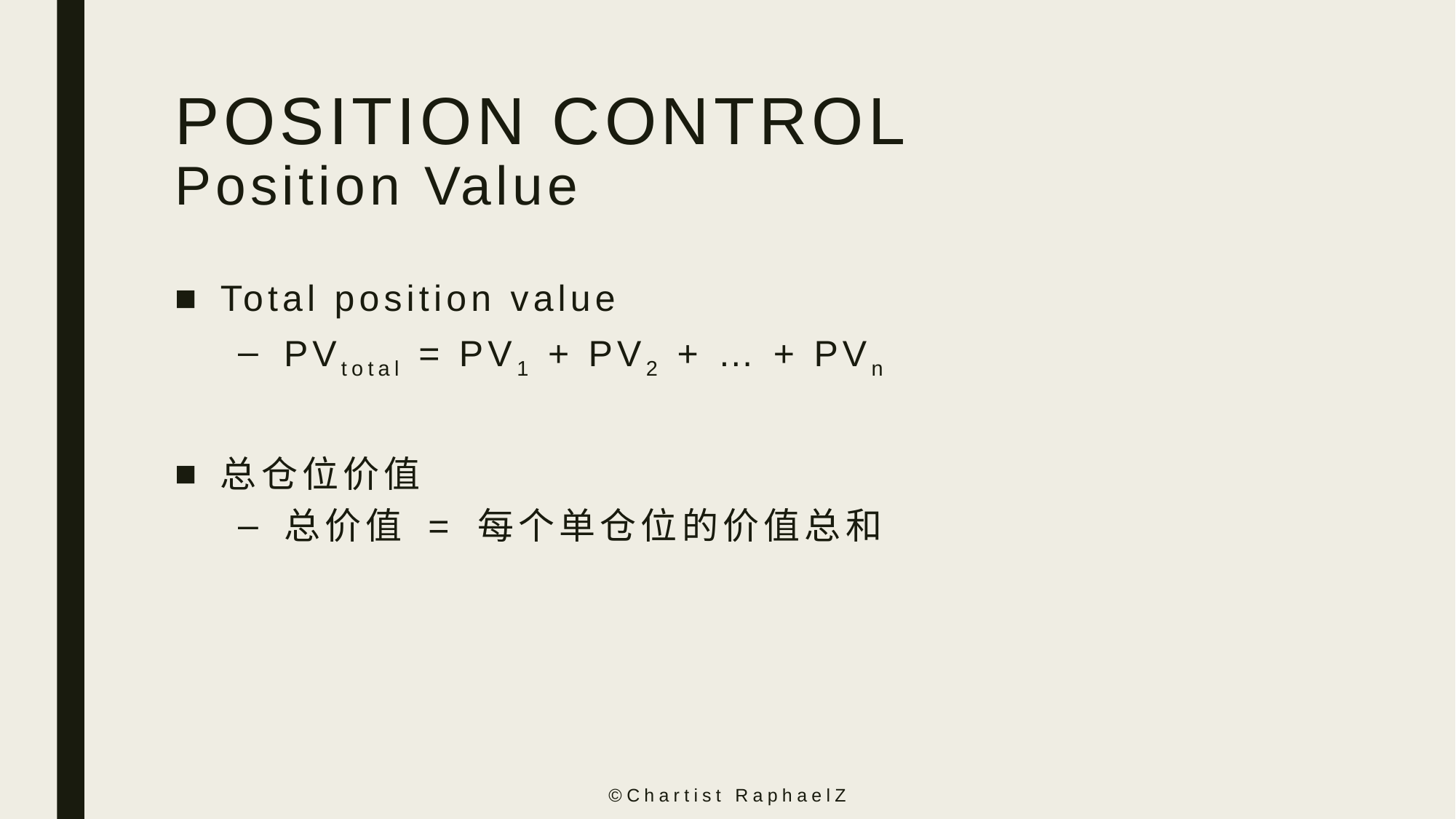

# POSITION CONTROL Position Value
Total position value
PVtotal = PV1 + PV2 + … + PVn

总仓位价值
总价值 = 每个单仓位的价值总和
©️Chartist RaphaelZ